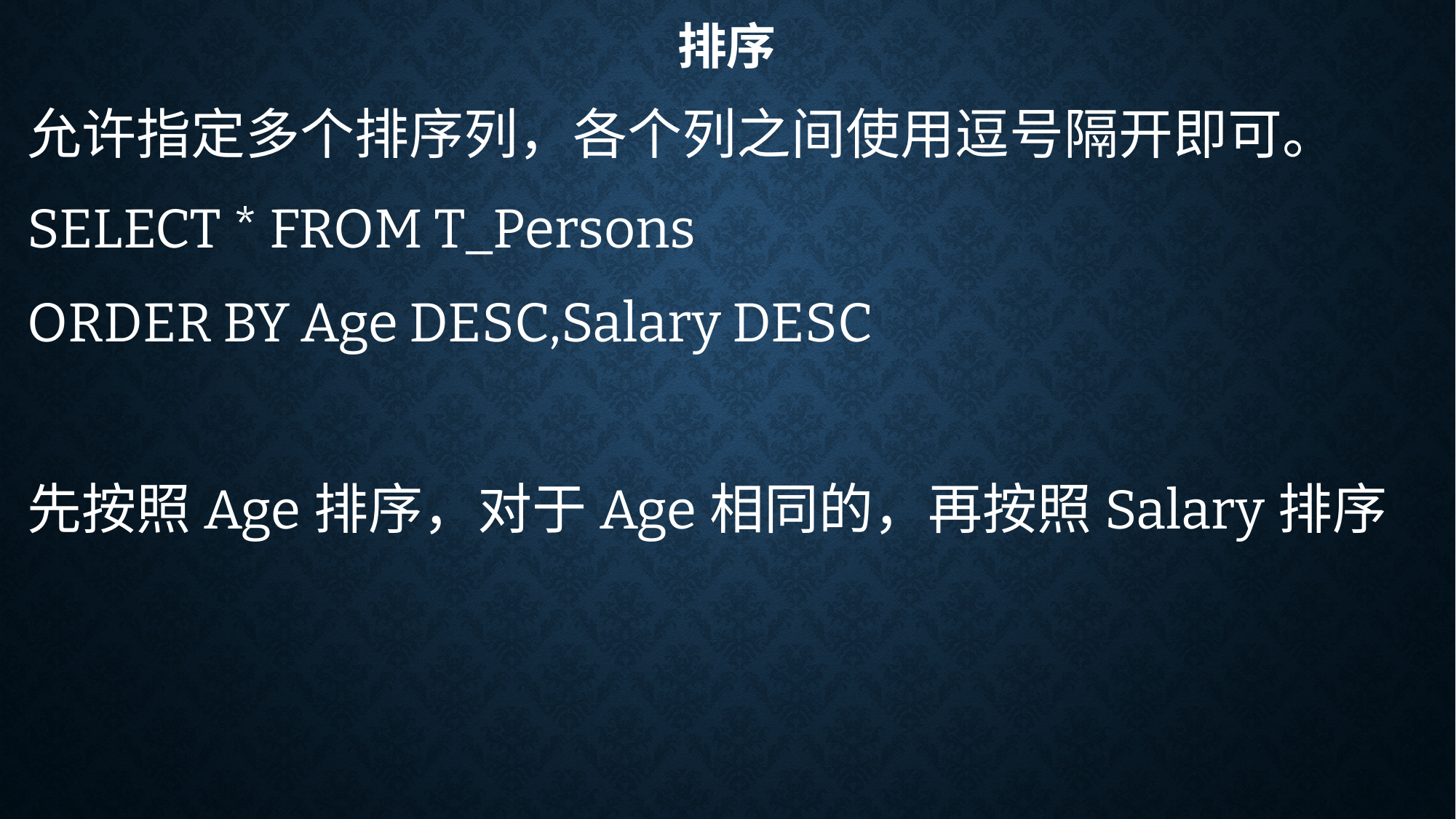

# 排序
允许指定多个排序列，各个列之间使用逗号隔开即可。
SELECT * FROM T_Persons
ORDER BY Age DESC,Salary DESC

先按照Age排序，对于Age相同的，再按照Salary排序